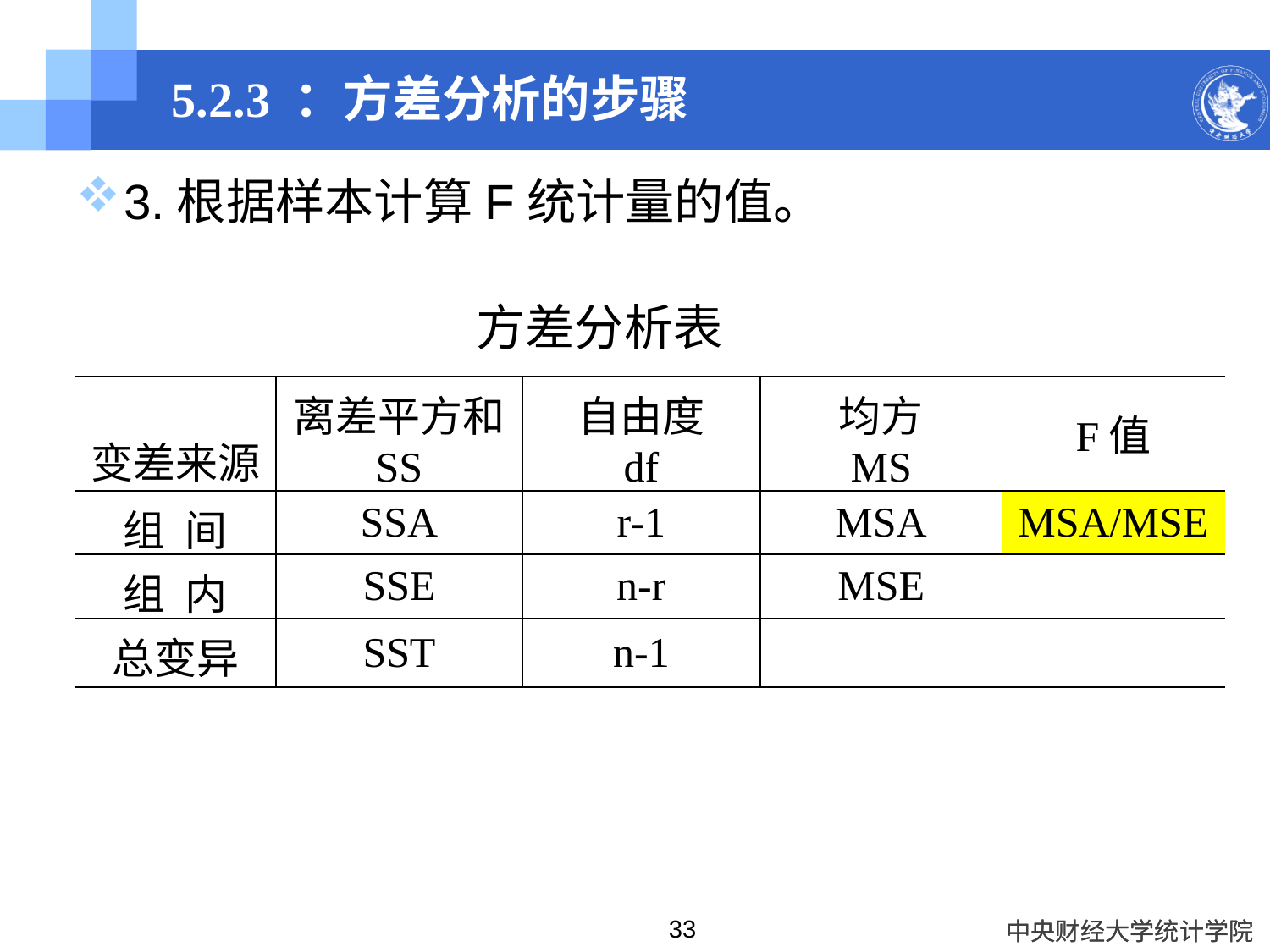

# 5.2.3 ：方差分析的步骤
3.根据样本计算F统计量的值。

方差分析表
| 变差来源 | 离差平方和 SS | 自由度 df | 均方 MS | F值 |
| --- | --- | --- | --- | --- |
| 组 间 | SSA | r-1 | MSA | MSA/MSE |
| 组 内 | SSE | n-r | MSE |  |
| 总变异 | SST | n-1 |  |  |
33